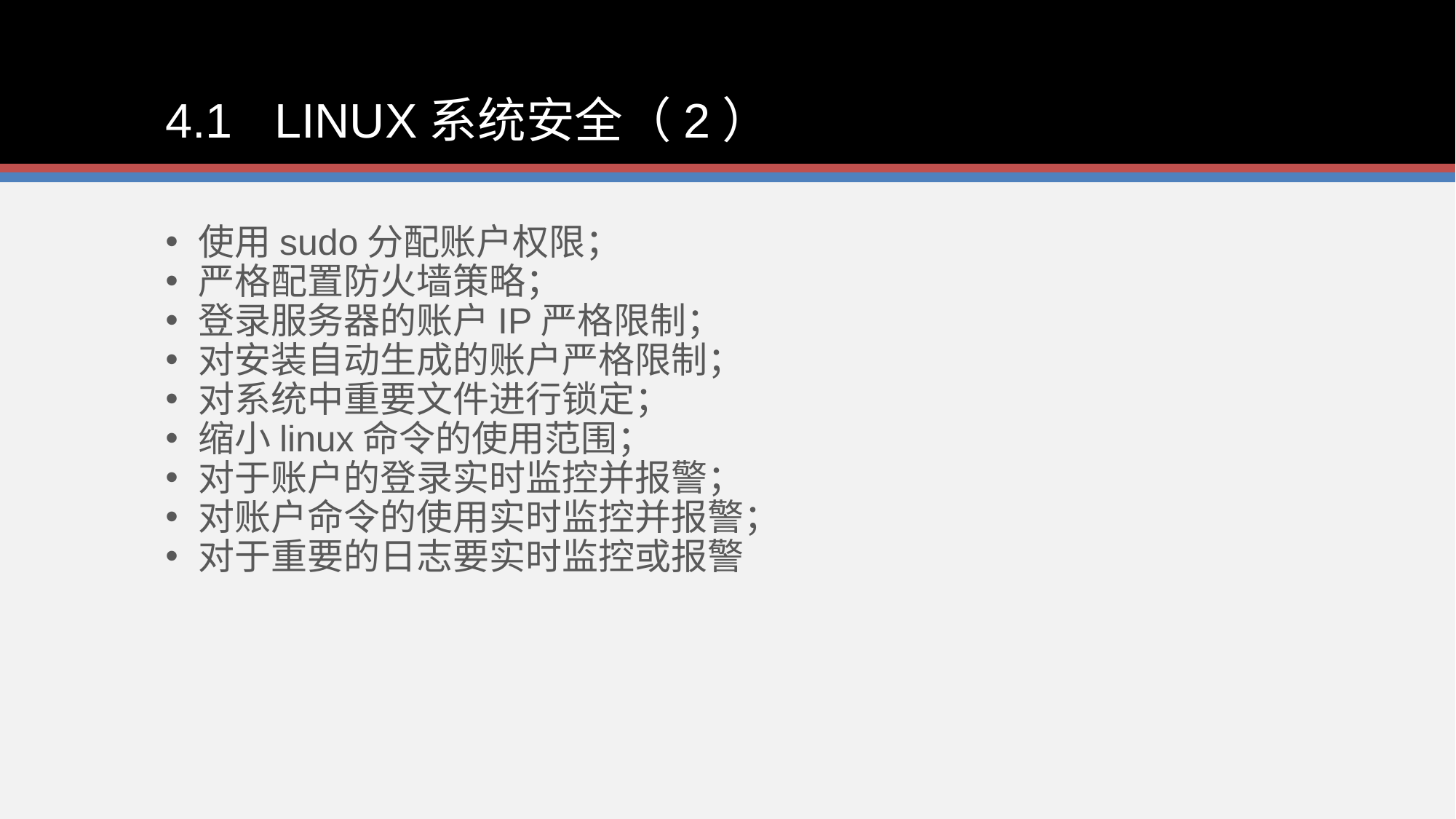

4.1	LINUX系统安全（2）
使用sudo分配账户权限；
严格配置防火墙策略；
登录服务器的账户IP严格限制；
对安装自动生成的账户严格限制；
对系统中重要文件进行锁定；
缩小linux命令的使用范围；
对于账户的登录实时监控并报警；
对账户命令的使用实时监控并报警；
对于重要的日志要实时监控或报警